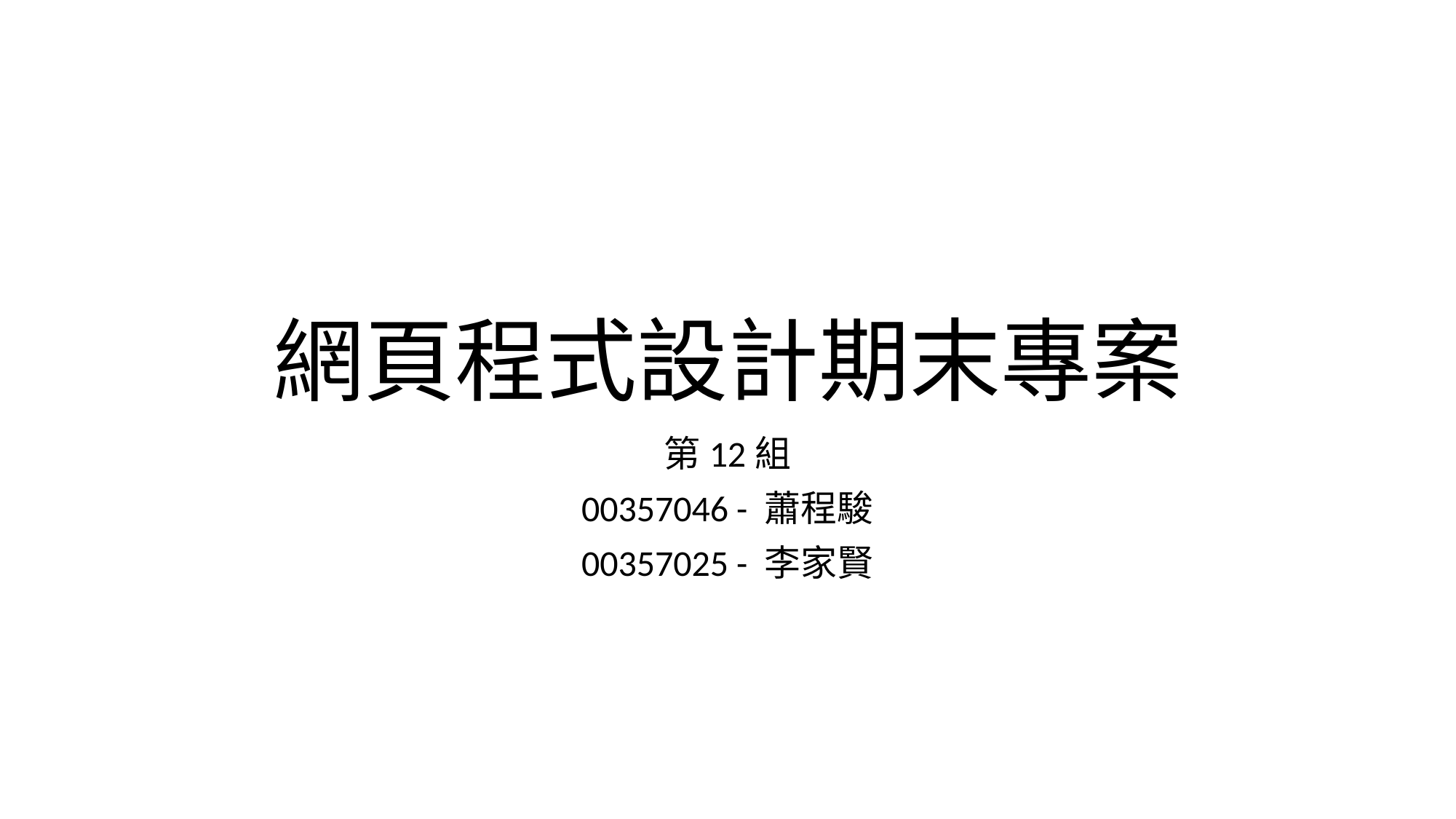

# 網頁程式設計期末專案
第12組
00357046 - 蕭程駿
00357025 - 李家賢